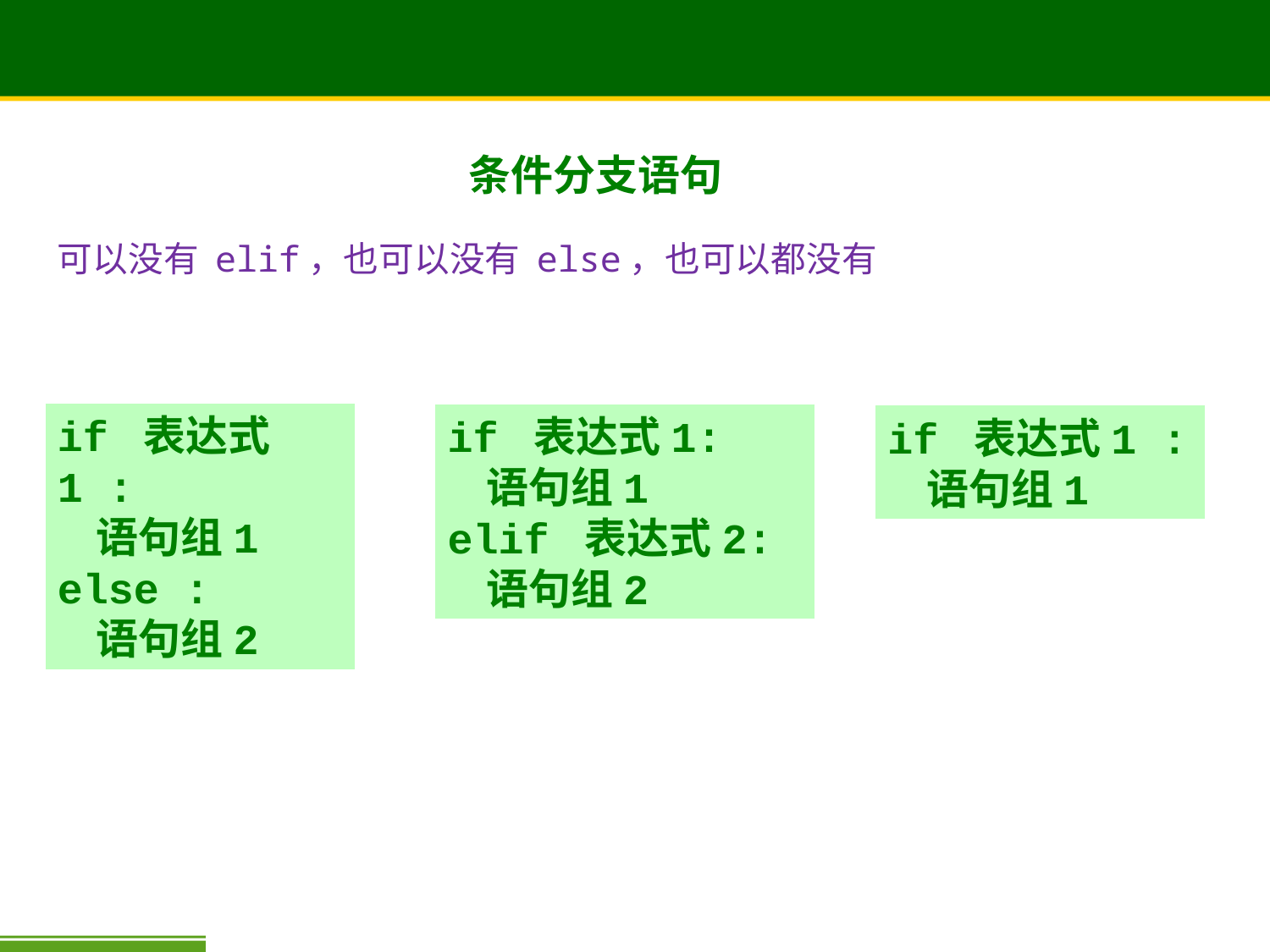

# 条件分支语句
可以没有 elif，也可以没有 else，也可以都没有
if 表达式1 :
   语句组1
else :
   语句组2
if 表达式1:
   语句组1
elif 表达式2:
   语句组2
if 表达式1 :
   语句组1